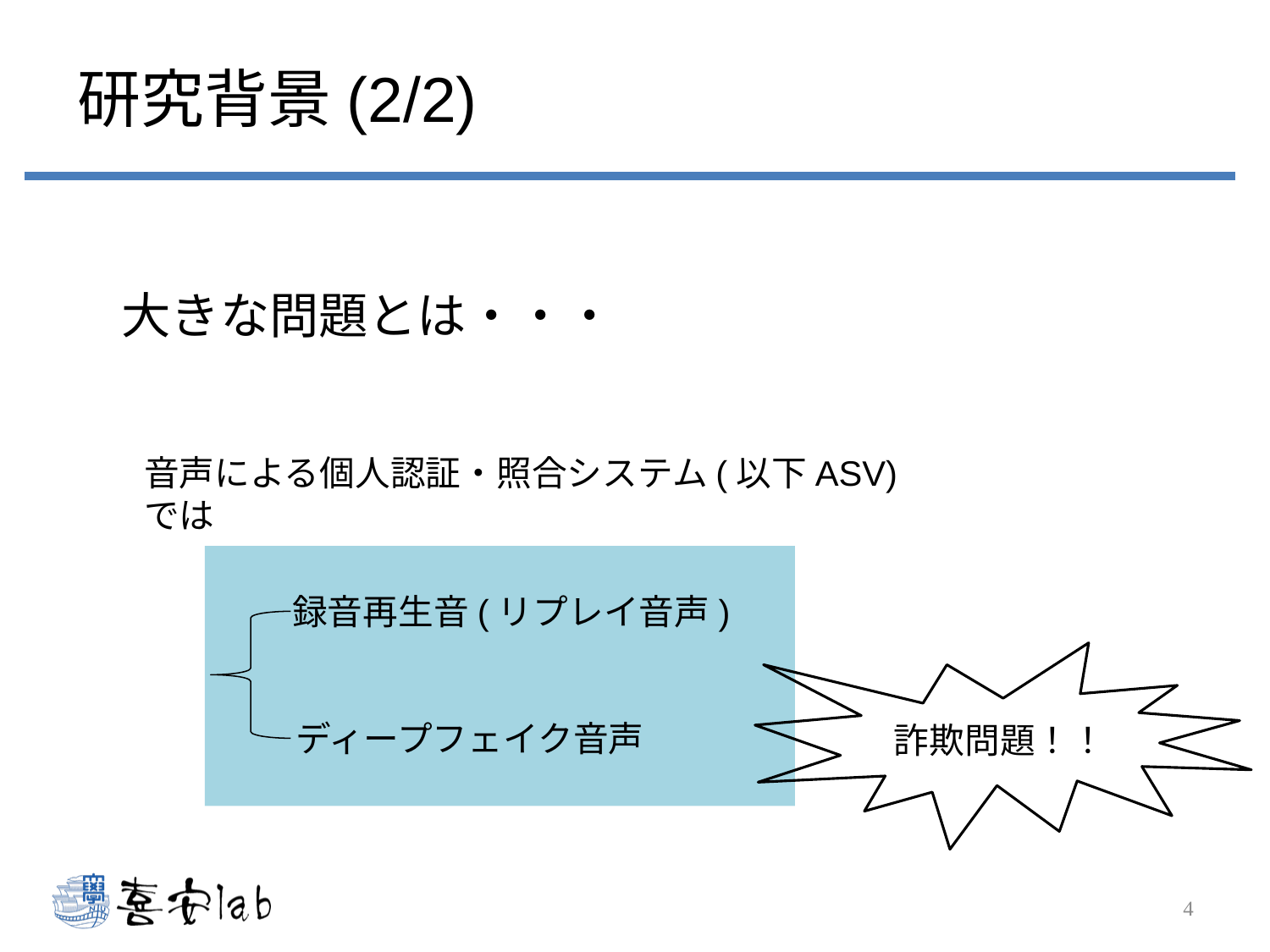

# 研究背景(2/2)
　　大きな問題とは・・・
音声による個人認証・照合システム(以下ASV)では

録音再生音(リプレイ音声)

ディープフェイク音声
詐欺問題！！
4